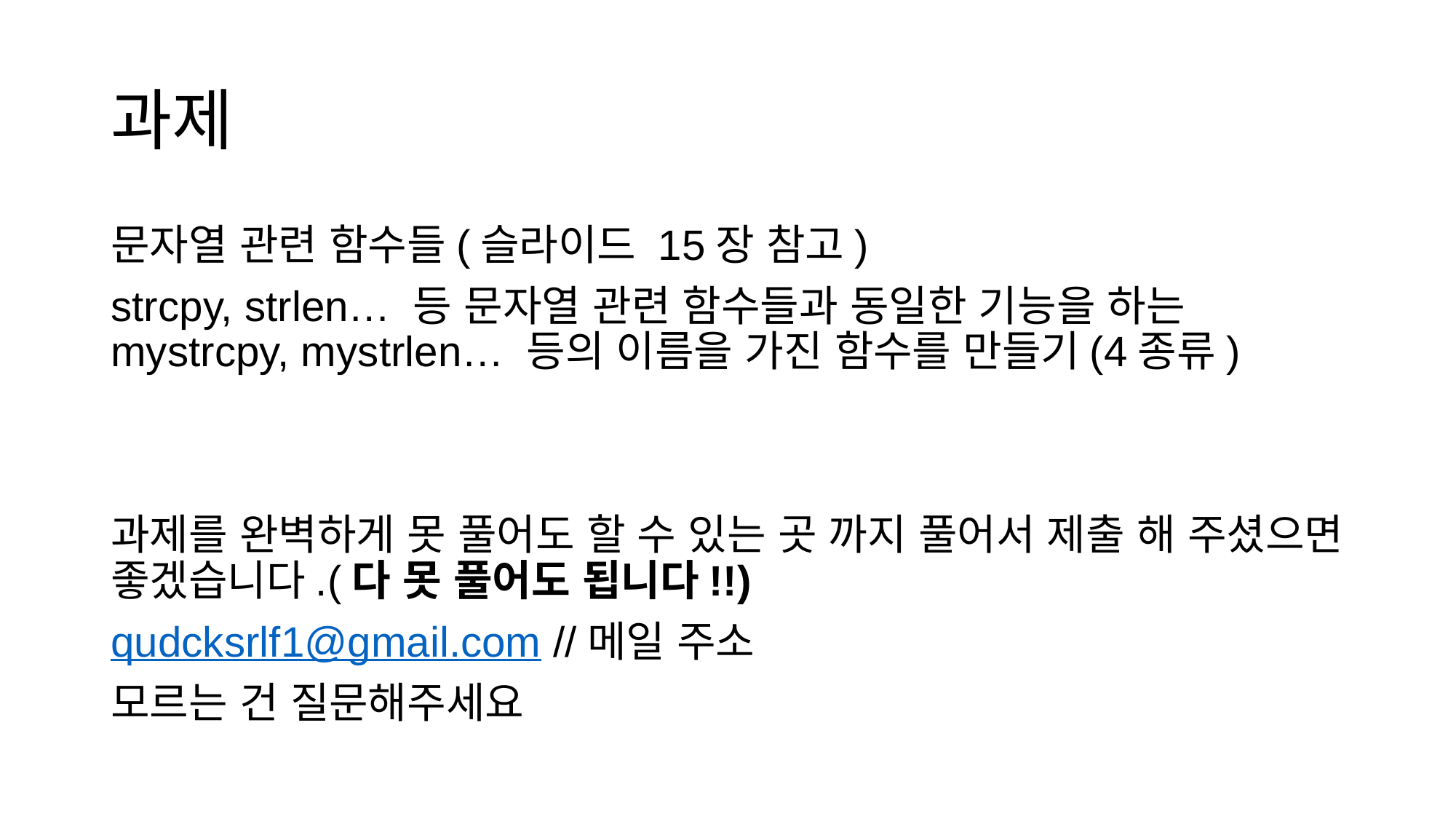

# 과제
문자열 관련 함수들(슬라이드 15장 참고)
strcpy, strlen… 등 문자열 관련 함수들과 동일한 기능을 하는 mystrcpy, mystrlen… 등의 이름을 가진 함수를 만들기(4종류)

과제를 완벽하게 못 풀어도 할 수 있는 곳 까지 풀어서 제출 해 주셨으면 좋겠습니다.(다 못 풀어도 됩니다!!)
qudcksrlf1@gmail.com //메일 주소
모르는 건 질문해주세요